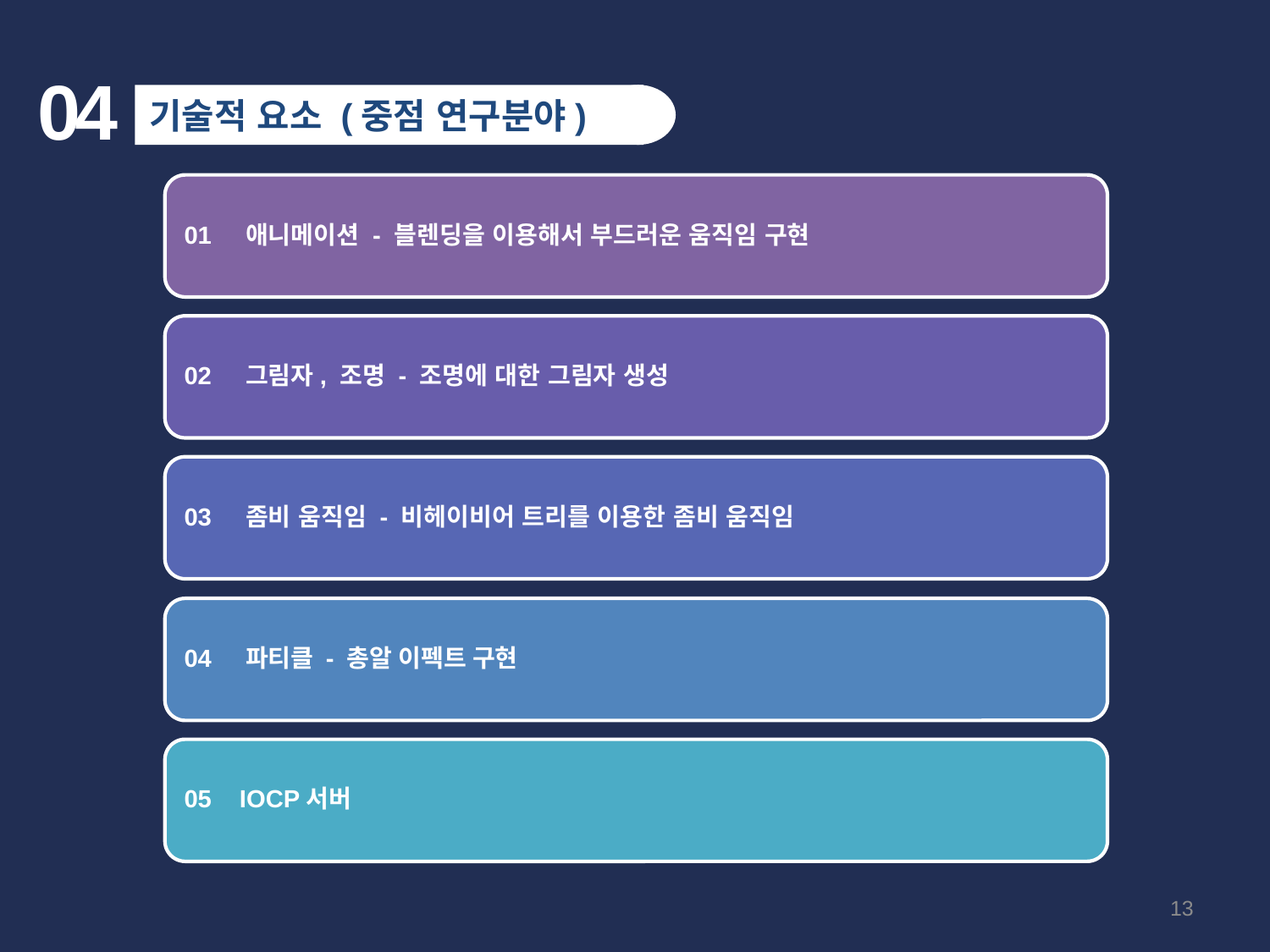

04

기술적 요소 (중점 연구분야)
01    애니메이션 - 블렌딩을 이용해서 부드러운 움직임 구현
02    그림자, 조명 - 조명에 대한 그림자 생성
03    좀비 움직임 - 비헤이비어 트리를 이용한 좀비 움직임
04    파티클 - 총알 이펙트 구현
05    IOCP서버
13